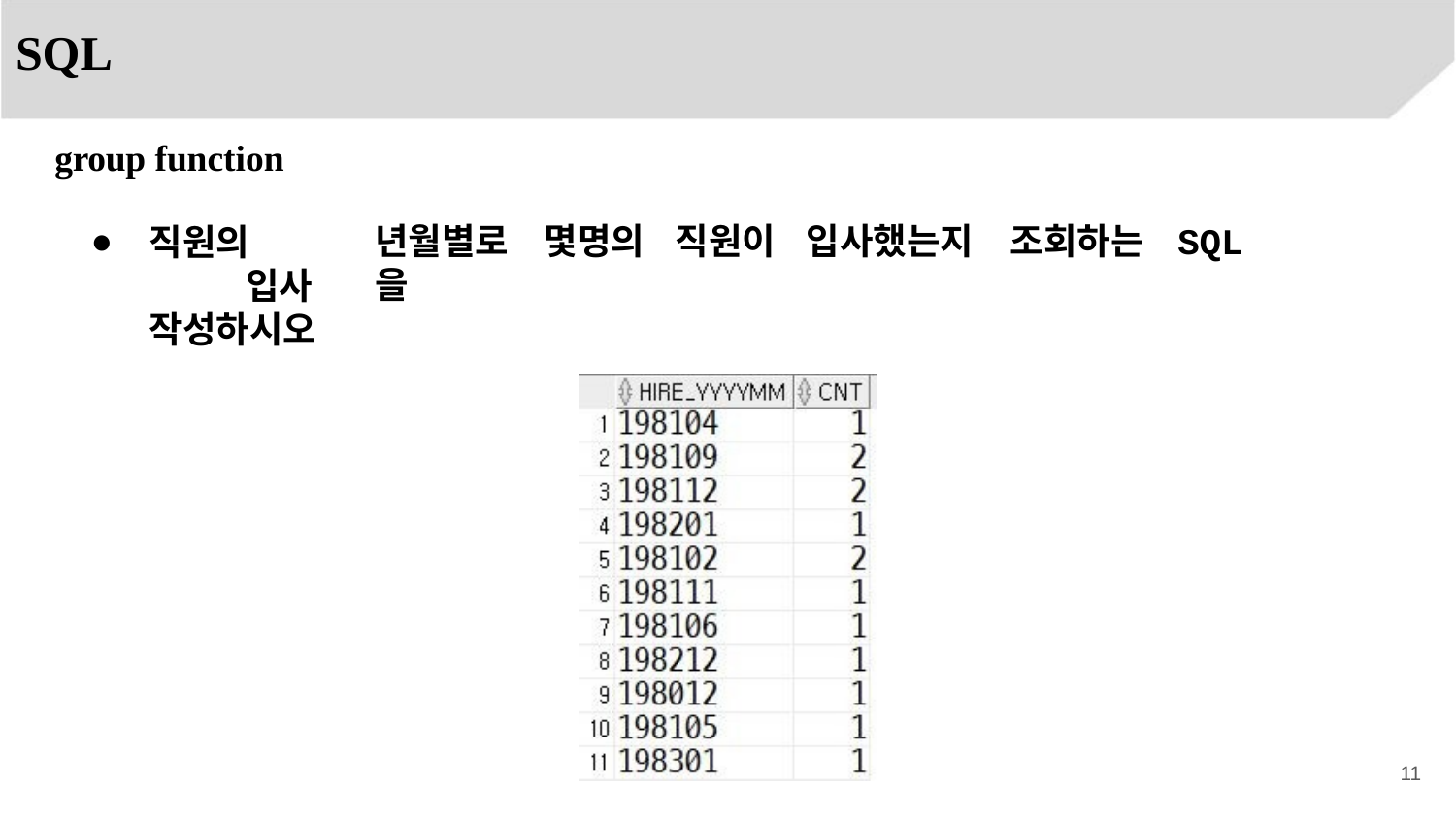

SQL
group function

직원의	입사  작성하시오
년월별로	몇명의	직원이	입사했는지	조회하는	SQL을

11